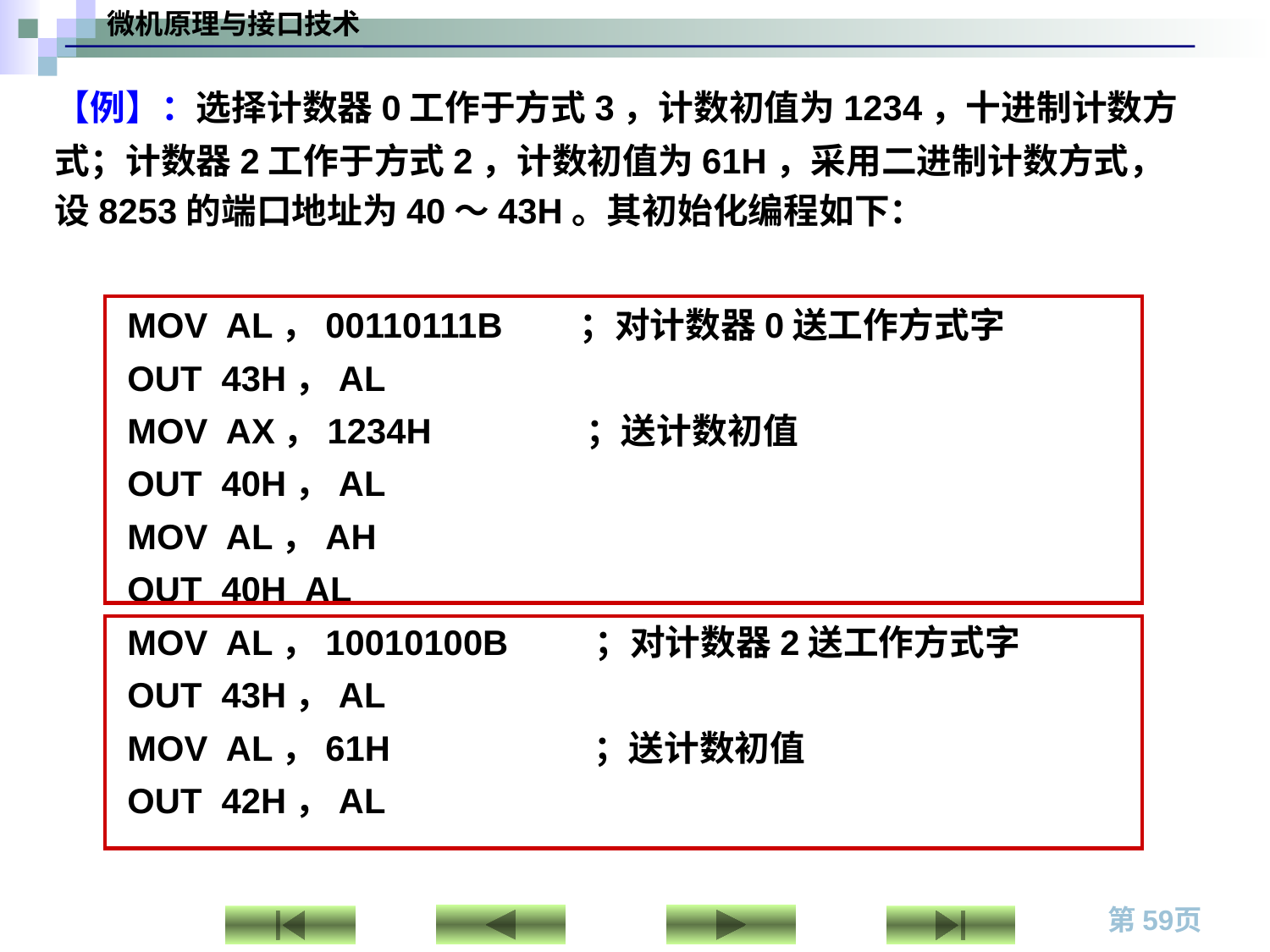

【例】：选择计数器0工作于方式3，计数初值为1234，十进制计数方式；计数器2工作于方式2，计数初值为61H，采用二进制计数方式，设8253的端口地址为40～43H。其初始化编程如下：
MOV  AL，00110111B       ；对计数器0送工作方式字
OUT  43H，AL
MOV  AX，1234H               ；送计数初值
OUT  40H，AL
MOV  AL，AH
OUT  40H  AL
MOV  AL，10010100B        ；对计数器2送工作方式字
OUT  43H，AL
MOV  AL，61H                    ；送计数初值
OUT  42H，AL